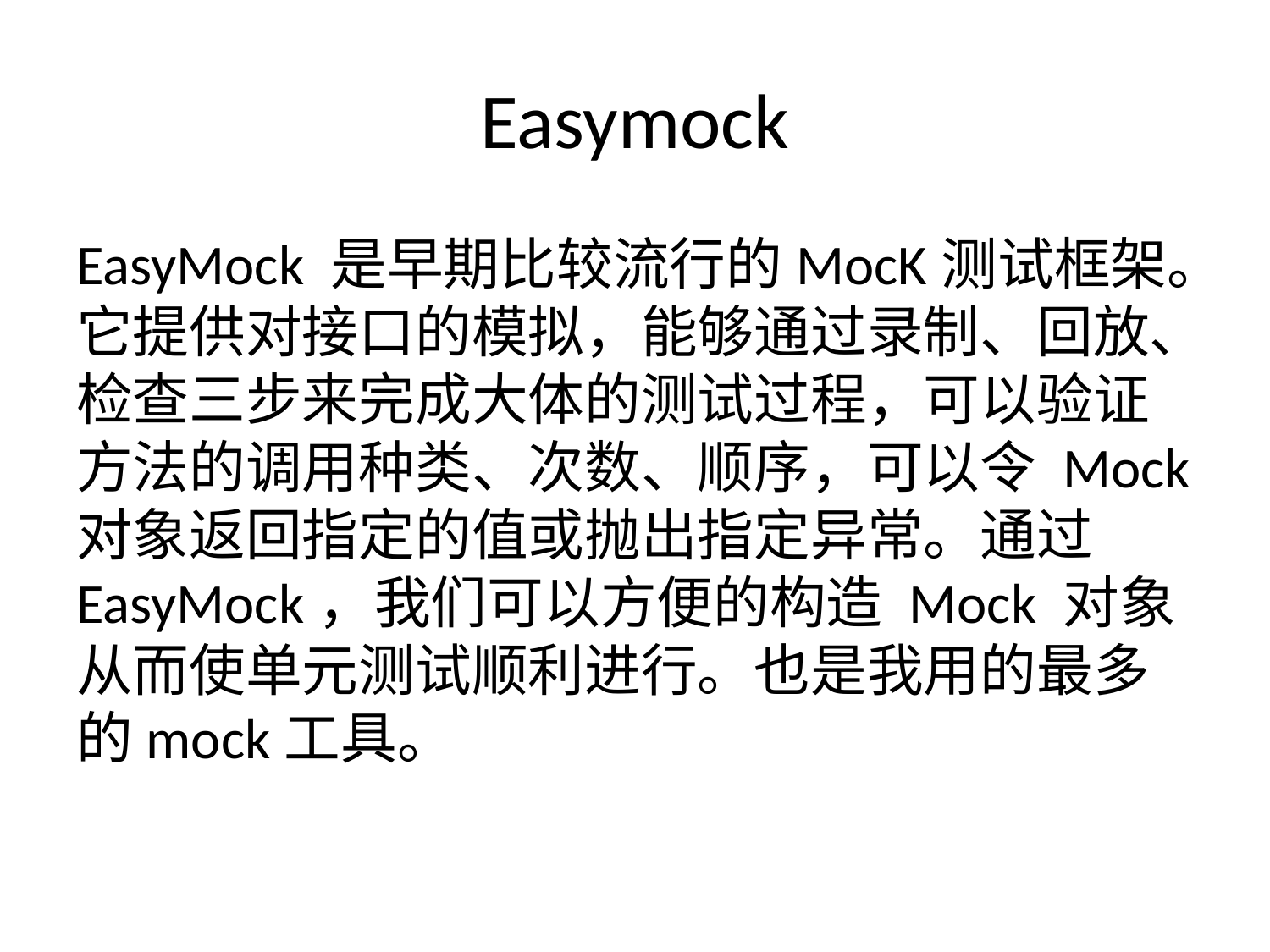

# Easymock
EasyMock 是早期比较流行的MocK测试框架。它提供对接口的模拟，能够通过录制、回放、检查三步来完成大体的测试过程，可以验证方法的调用种类、次数、顺序，可以令 Mock 对象返回指定的值或抛出指定异常。通过 EasyMock，我们可以方便的构造 Mock 对象从而使单元测试顺利进行。也是我用的最多的mock工具。